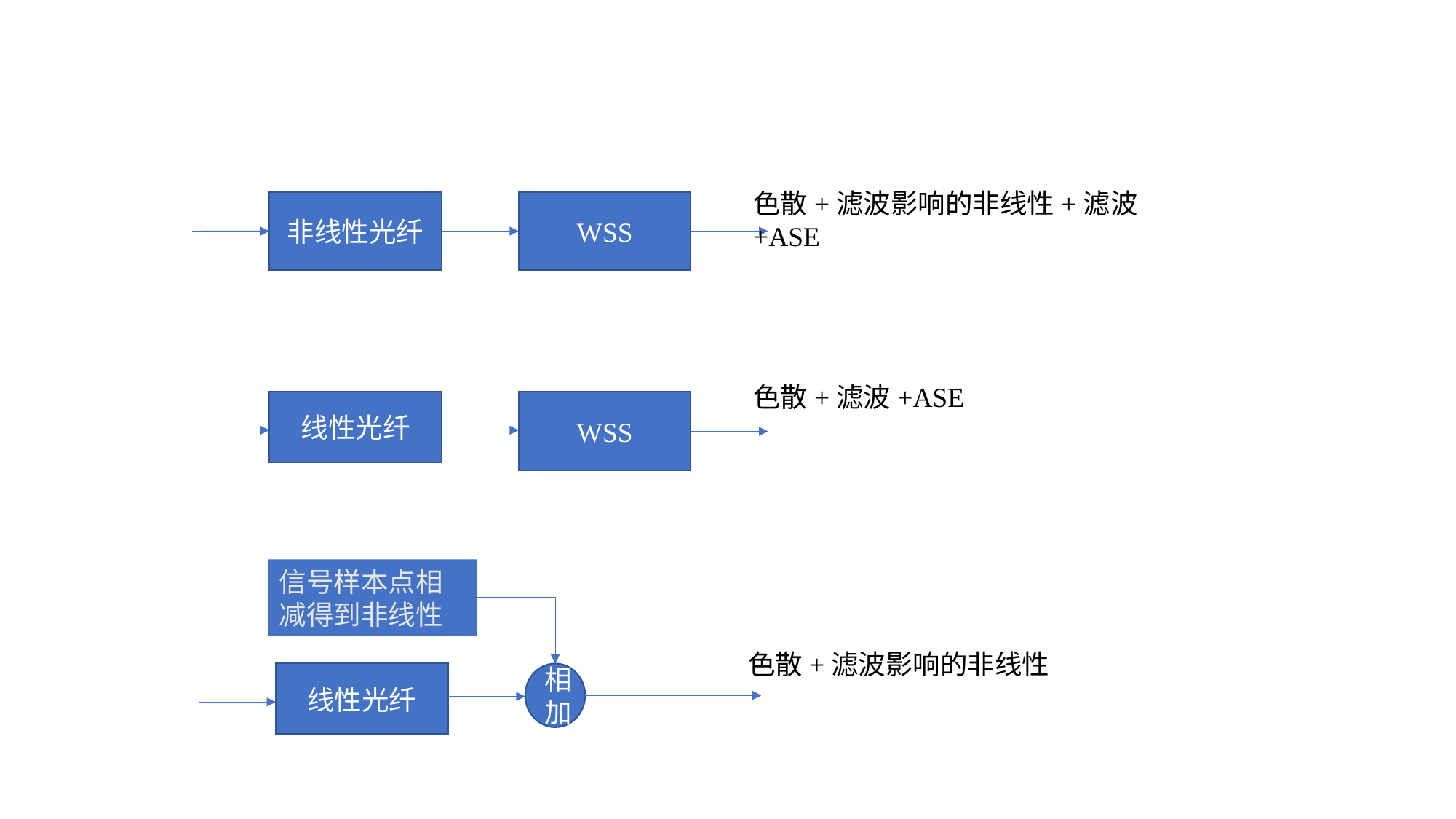

色散+滤波影响的非线性+滤波+ASE
非线性光纤
WSS
色散+滤波+ASE
线性光纤
WSS
信号样本点相减得到非线性
色散+滤波影响的非线性
线性光纤
相加